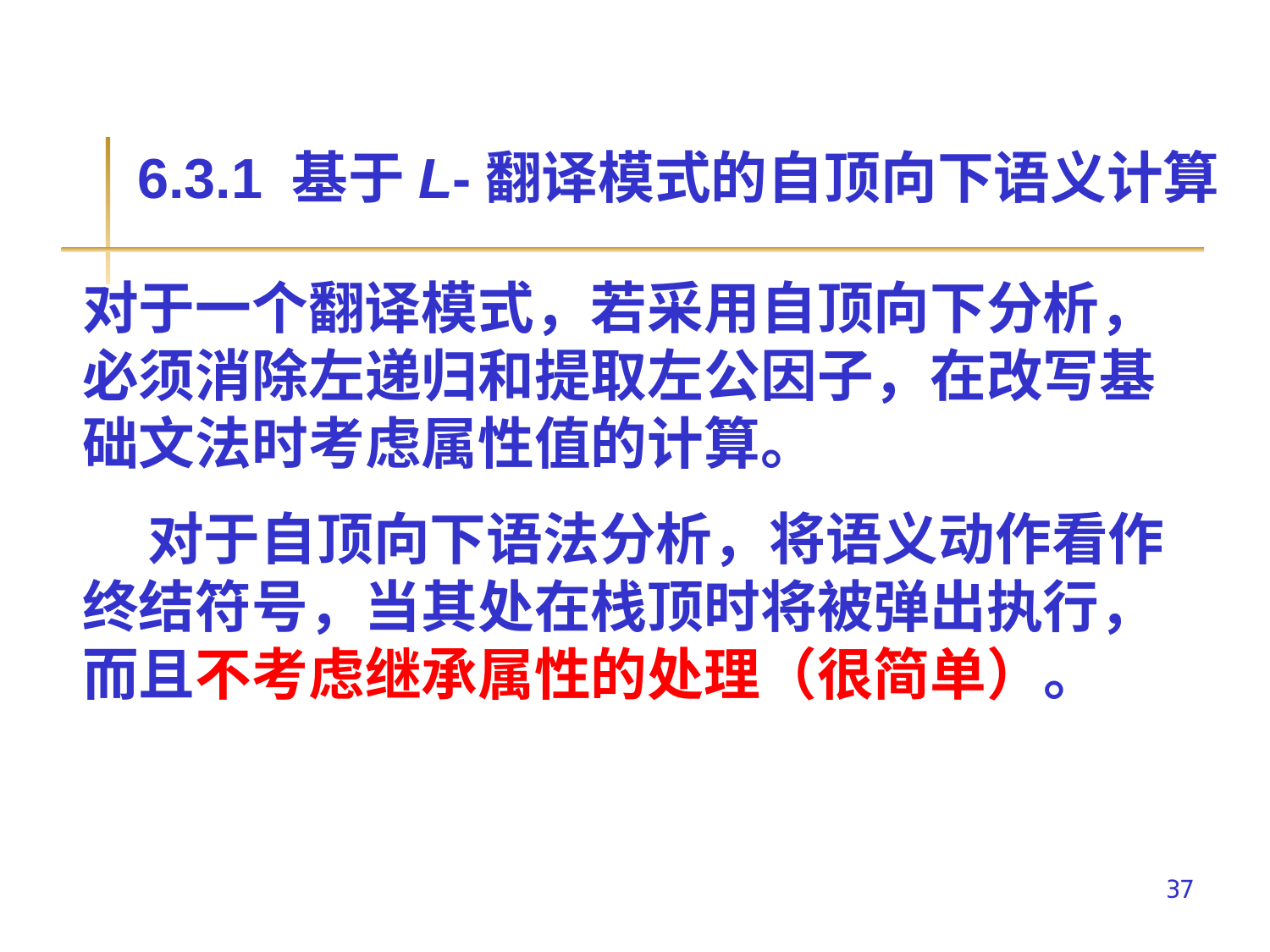

6.3.1 基于L-翻译模式的自顶向下语义计算
对于一个翻译模式，若采用自顶向下分析，必须消除左递归和提取左公因子，在改写基础文法时考虑属性值的计算。
    对于自顶向下语法分析，将语义动作看作终结符号，当其处在栈顶时将被弹出执行，而且不考虑继承属性的处理（很简单）。
37